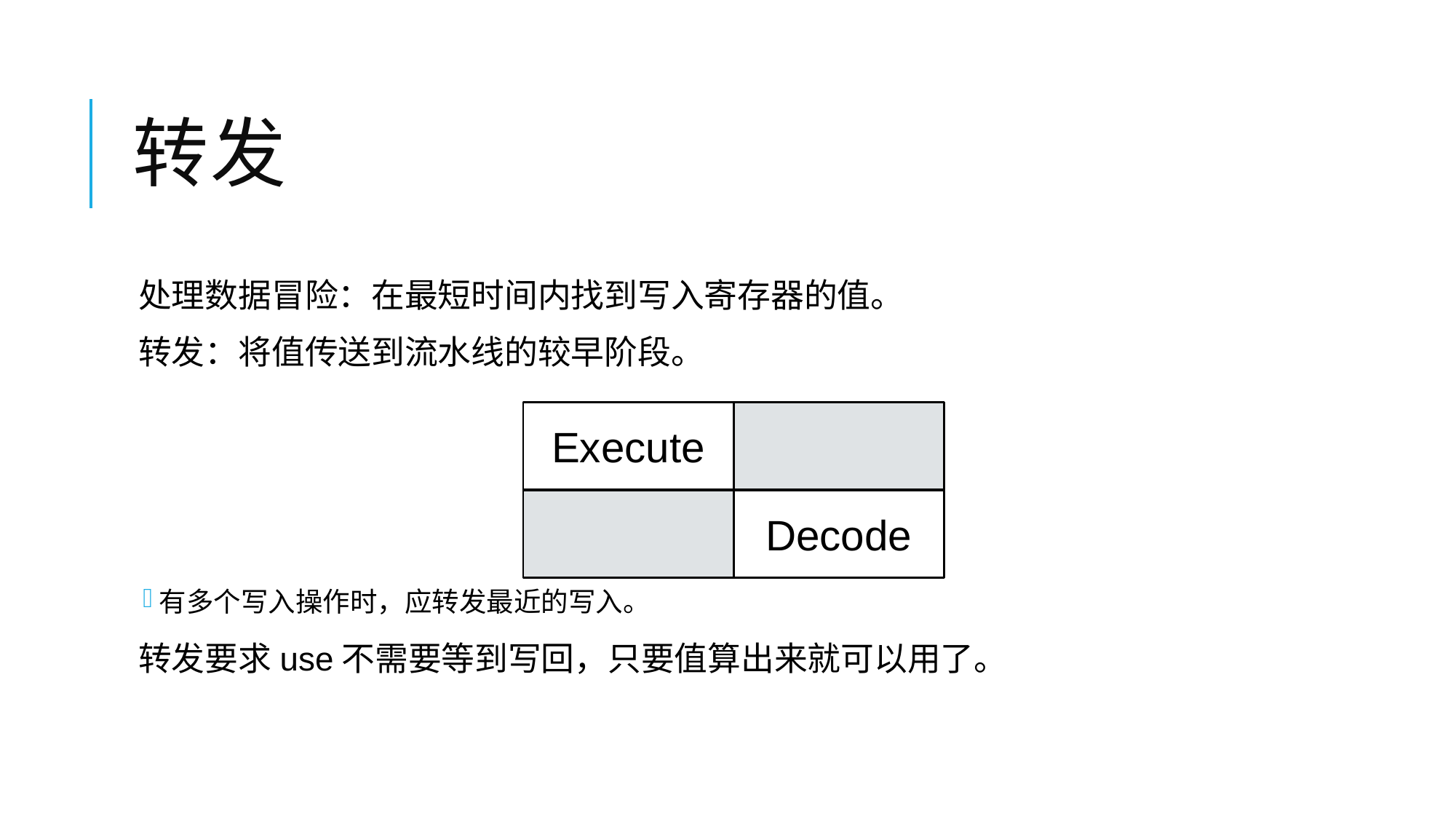

# 转发
处理数据冒险：在最短时间内找到写入寄存器的值。
转发：将值传送到流水线的较早阶段。

有多个写入操作时，应转发最近的写入。
转发要求use不需要等到写回，只要值算出来就可以用了。
Execute

Decode